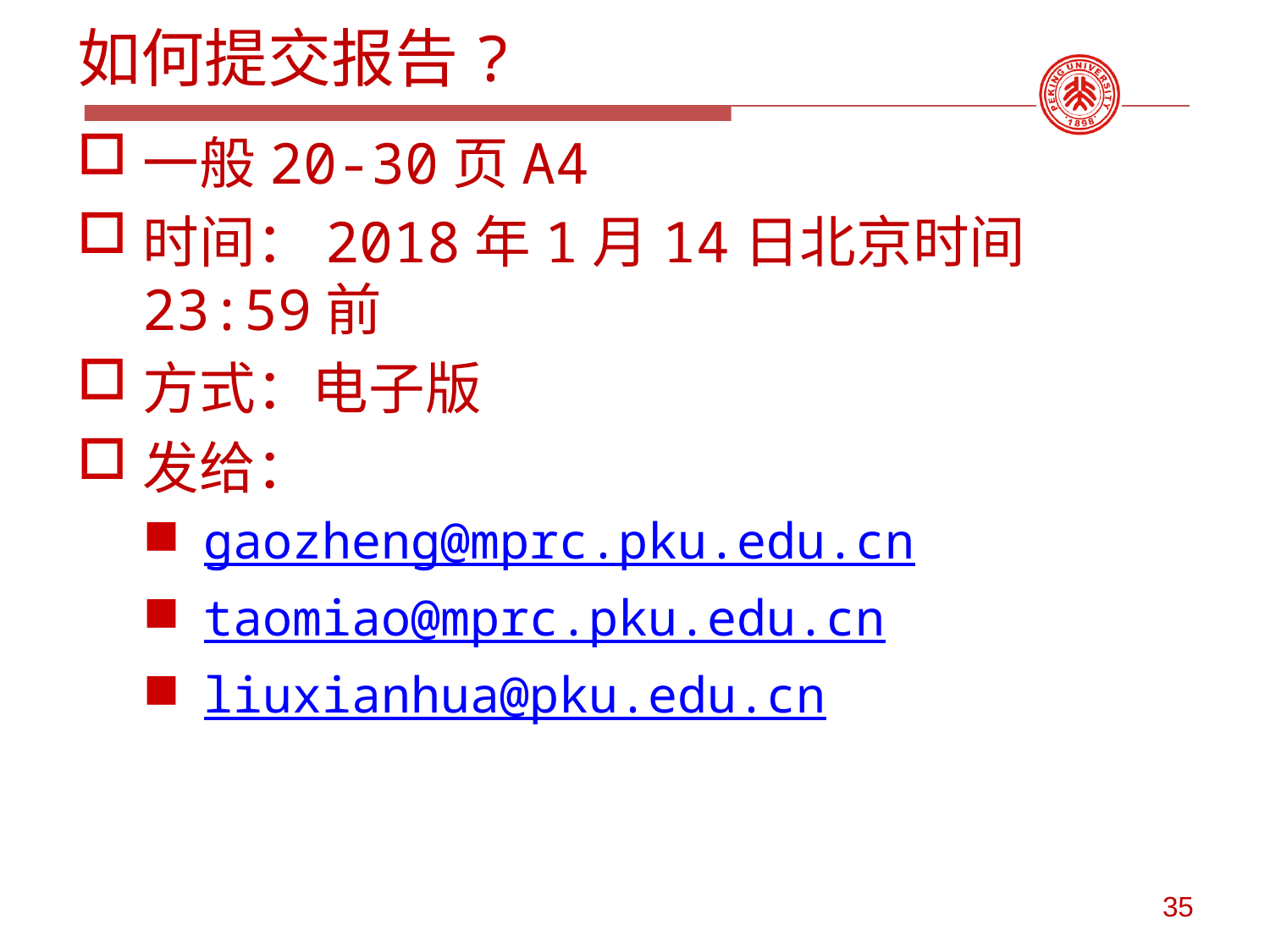

# 如何提交报告?
一般20-30页A4
时间：2018年1月14日北京时间23:59前
方式：电子版
发给：
gaozheng@mprc.pku.edu.cn
taomiao@mprc.pku.edu.cn
liuxianhua@pku.edu.cn

35